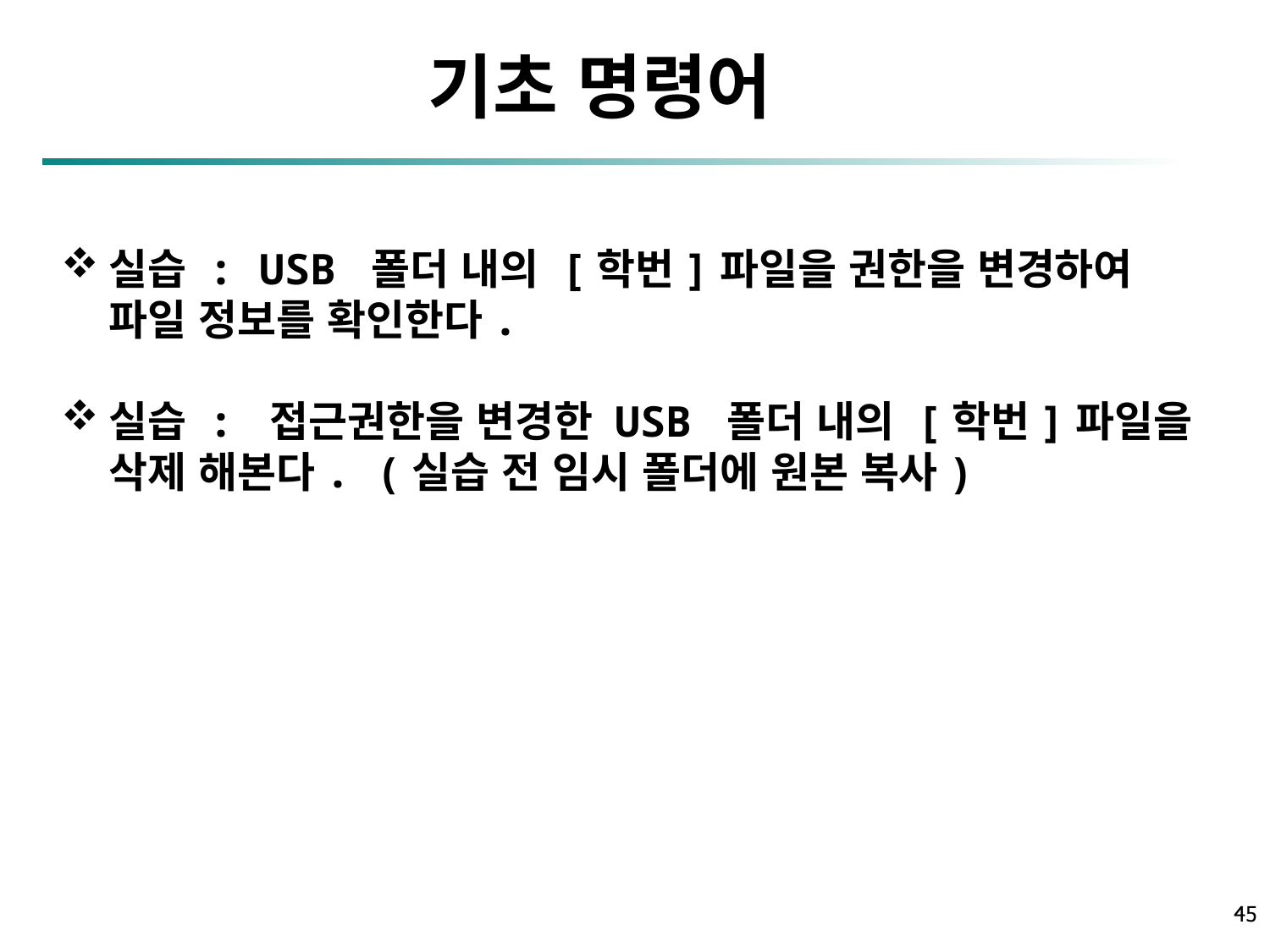

파일 편집 : VI 에디터
기초 명령어
실습 : USB 폴더 내의 [학번]파일을 권한을 변경하여 파일 정보를 확인한다.

실습 : 접근권한을 변경한 USB 폴더 내의 [학번]파일을 삭제 해본다. (실습 전 임시 폴더에 원본 복사)
45